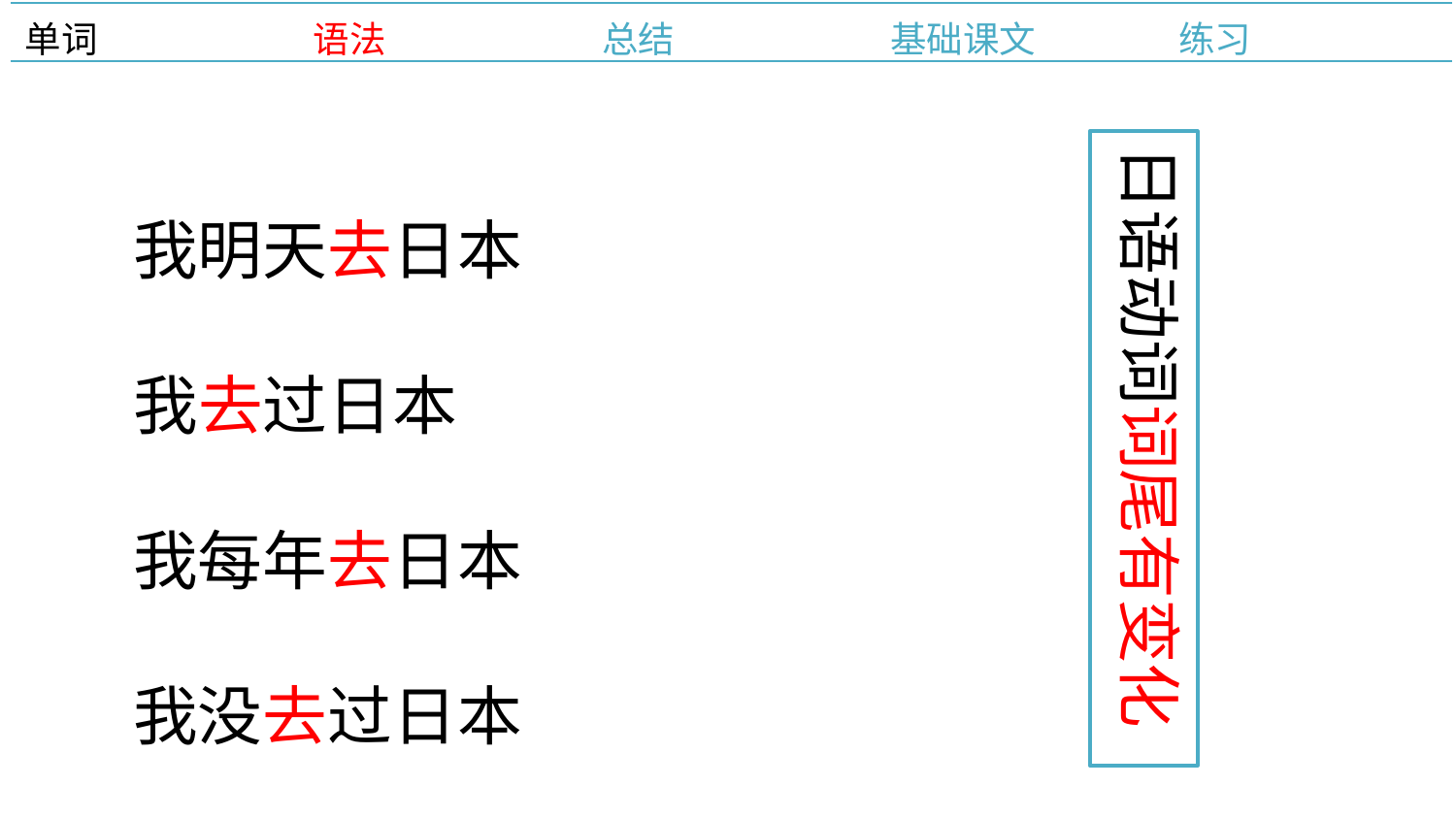

| 单词 | 语法 | 总结 | 基础课文 | 练习 |
| --- | --- | --- | --- | --- |
日语动词词尾有变化
我明天去日本

我去过日本

我每年去日本

我没去过日本